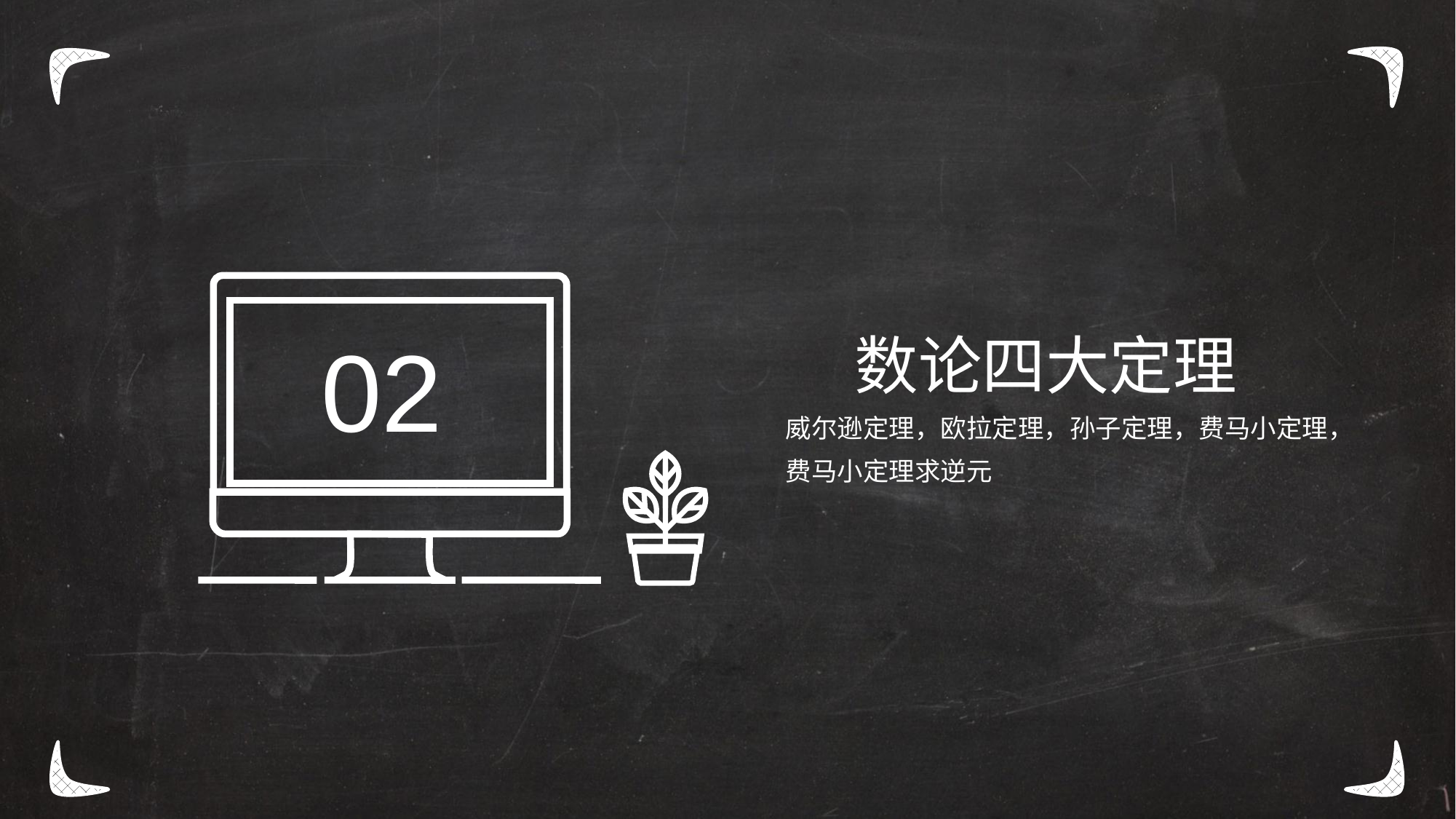

02
数论四大定理
威尔逊定理，欧拉定理，孙子定理，费马小定理，
费马小定理求逆元